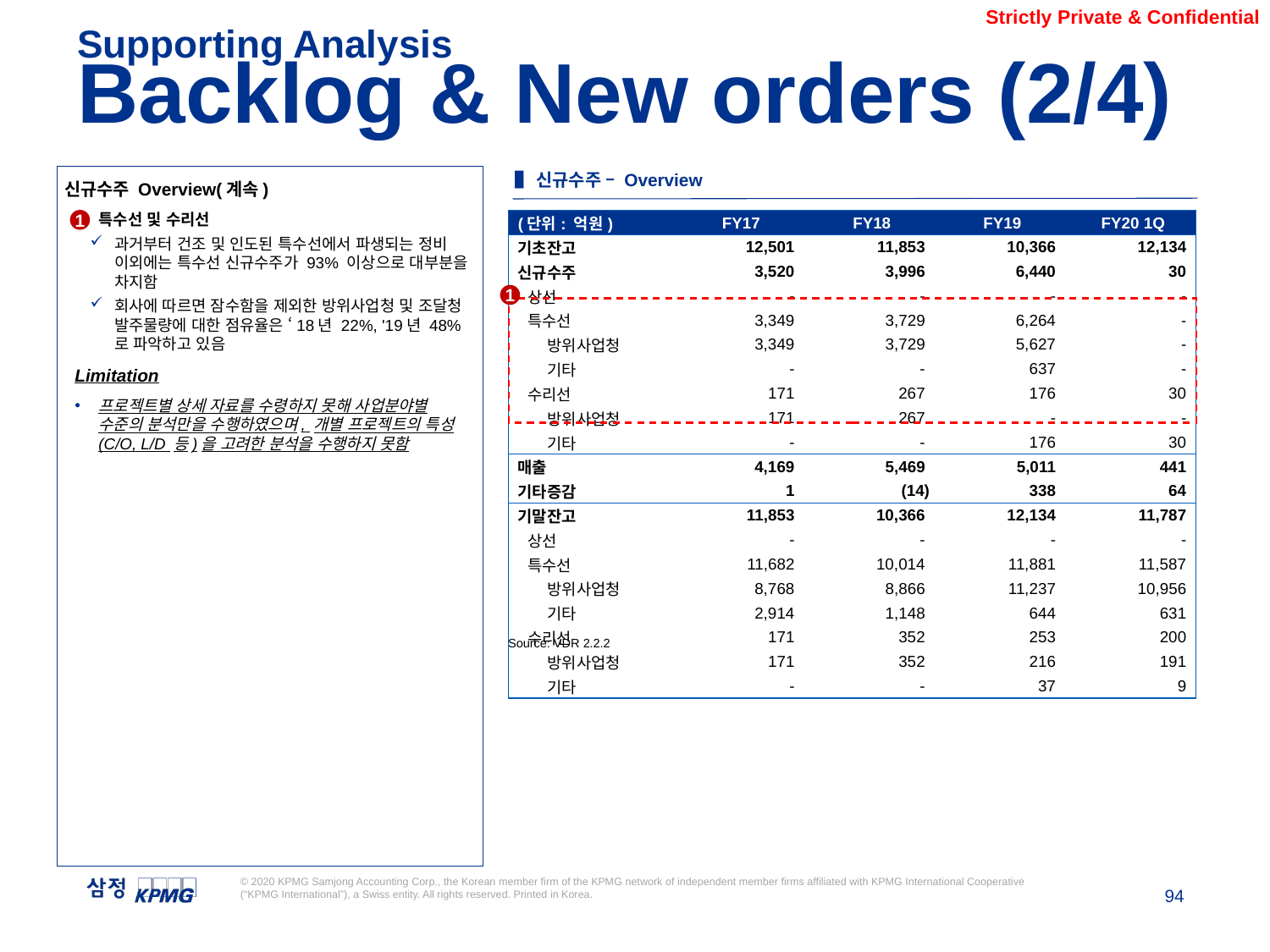

Supporting Analysis
Backlog & New orders (2/4)
▌신규수주 – Overview

신규수주 Overview(계속)
특수선 및 수리선
과거부터 건조 및 인도된 특수선에서 파생되는 정비 이외에는 특수선 신규수주가 93% 이상으로 대부분을 차지함
회사에 따르면 잠수함을 제외한 방위사업청 및 조달청 발주물량에 대한 점유율은 ‘18년 22%, '19년 48%로 파악하고 있음
Limitation
프로젝트별 상세 자료를 수령하지 못해 사업분야별 수준의 분석만을 수행하였으며, 개별 프로젝트의 특성(C/O, L/D 등)을 고려한 분석을 수행하지 못함
1
| (단위: 억원) | FY17 | FY18 | FY19 | FY20 1Q |
| --- | --- | --- | --- | --- |
| 기초잔고 | 12,501 | 11,853 | 10,366 | 12,134 |
| 신규수주 | 3,520 | 3,996 | 6,440 | 30 |
| 상선 | - | - | - | - |
| 특수선 | 3,349 | 3,729 | 6,264 | - |
| 방위사업청 | 3,349 | 3,729 | 5,627 | - |
| 기타 | - | - | 637 | - |
| 수리선 | 171 | 267 | 176 | 30 |
| 방위사업청 | 171 | 267 | - | - |
| 기타 | - | - | 176 | 30 |
| 매출 | 4,169 | 5,469 | 5,011 | 441 |
| 기타증감 | 1 | (14) | 338 | 64 |
| 기말잔고 | 11,853 | 10,366 | 12,134 | 11,787 |
| 상선 | - | - | - | - |
| 특수선 | 11,682 | 10,014 | 11,881 | 11,587 |
| 방위사업청 | 8,768 | 8,866 | 11,237 | 10,956 |
| 기타 | 2,914 | 1,148 | 644 | 631 |
| 수리선 | 171 | 352 | 253 | 200 |
| 방위사업청 | 171 | 352 | 216 | 191 |
| 기타 | - | - | 37 | 9 |
1

Source: VDR 2.2.2